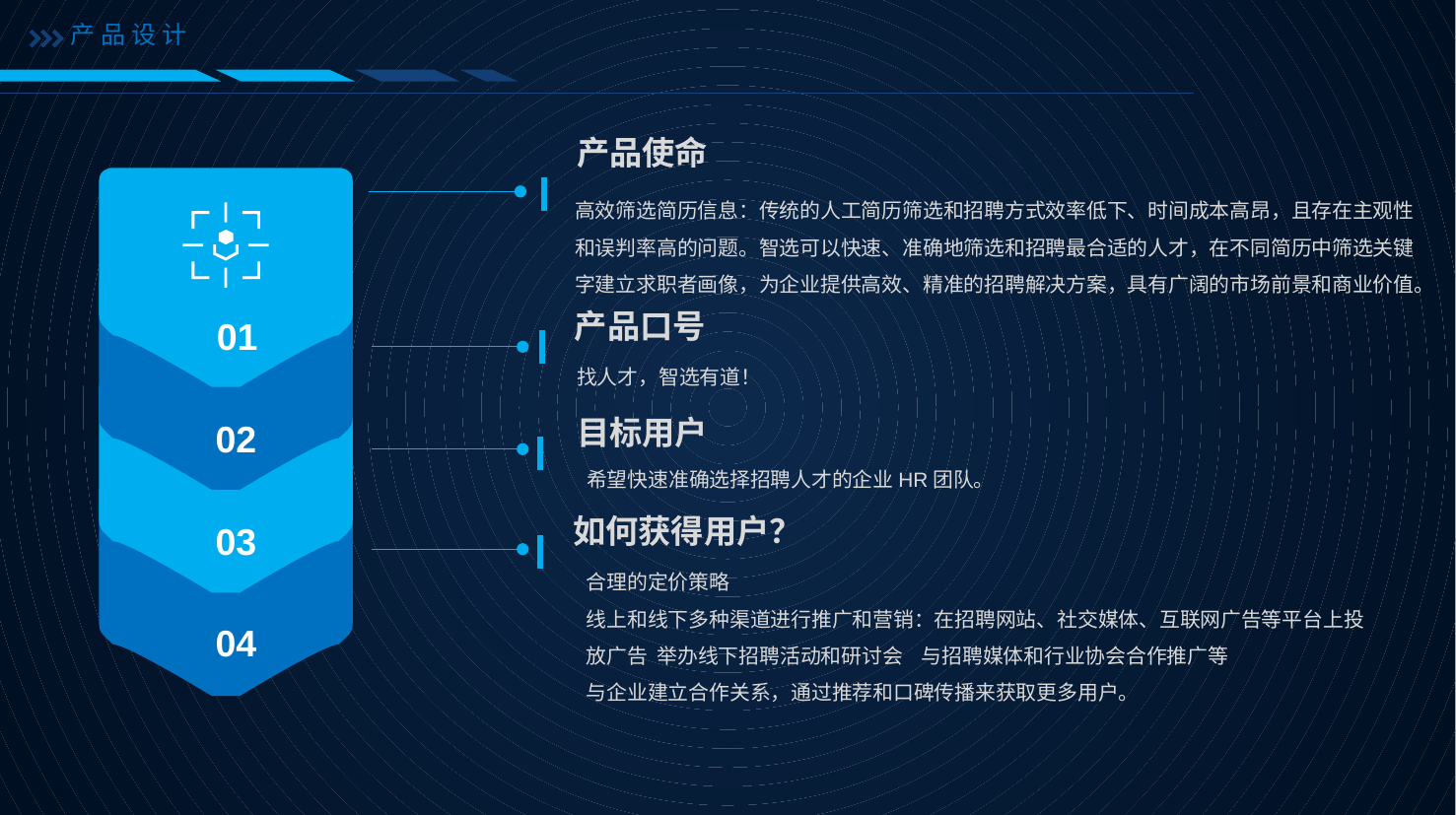

产品设计

产品使命

高效筛选简历信息：传统的人工简历筛选和招聘方式效率低下、时间成本高昂，且存在主观性和误判率高的问题。智选可以快速、准确地筛选和招聘最合适的人才，在不同简历中筛选关键字建立求职者画像，为企业提供高效、精准的招聘解决方案，具有广阔的市场前景和商业价值。

  01
产品口号
找人才，智选有道！

  02
目标用户
希望快速准确选择招聘人才的企业HR团队。

  03
如何获得用户？
合理的定价策略
线上和线下多种渠道进行推广和营销：在招聘网站、社交媒体、互联网广告等平台上投放广告  举办线下招聘活动和研讨会    与招聘媒体和行业协会合作推广等
与企业建立合作关系，通过推荐和口碑传播来获取更多用户。
  04